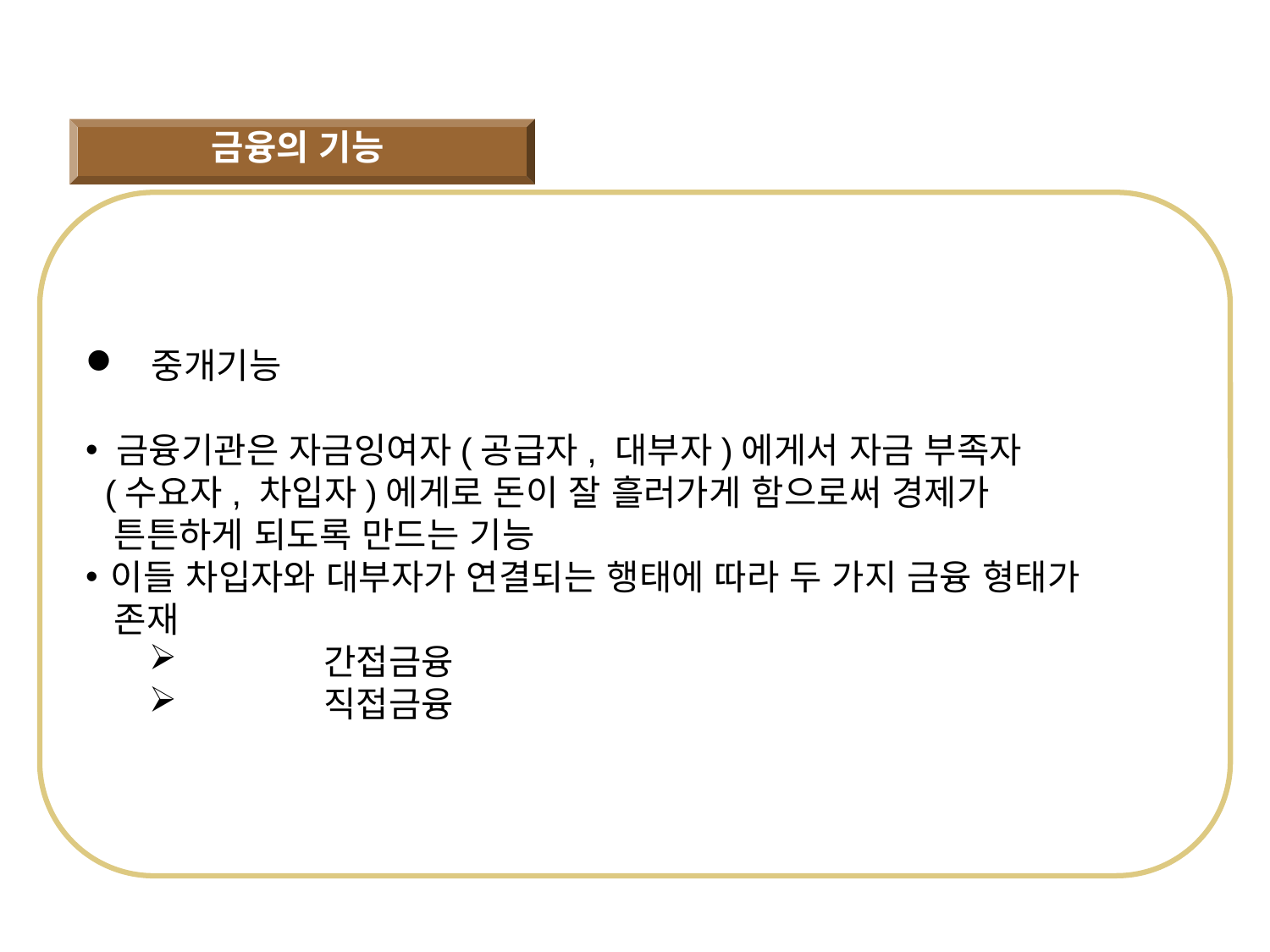

금융이란 무엇인가?
금융의 기능
 중개기능

 금융기관은 자금잉여자(공급자, 대부자)에게서 자금 부족자
  (수요자, 차입자)에게로 돈이 잘 흘러가게 함으로써 경제가
  튼튼하게 되도록 만드는 기능
이들 차입자와 대부자가 연결되는 행태에 따라 두 가지 금융 형태가
  존재
	간접금융
	직접금융